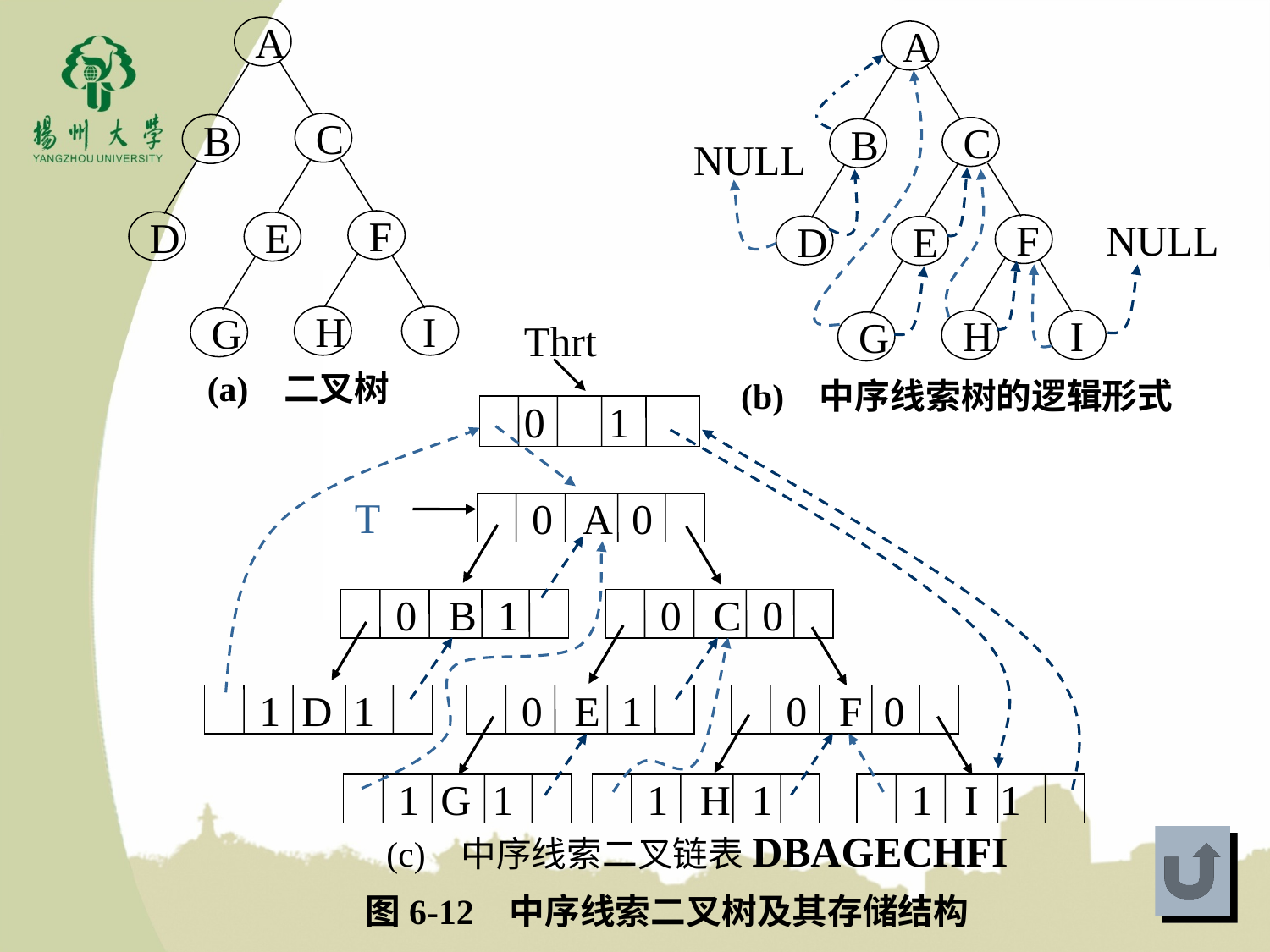

A

C
B

F
D
E

H
I
G
A

C
B

F
D
E

H
I
G

NULL

NULL

(a)   二叉树
(b)   中序线索树的逻辑形式
Thrt

   0      1

  T
    0   A  0

    0   B  1

    0   C  0

    1  D  1

    0   E  1

    0   F  0

    1  G  1

    1   H  1

    1   I  1

(c)   中序线索二叉链表DBAGECHFI
图6-12   中序线索二叉树及其存储结构